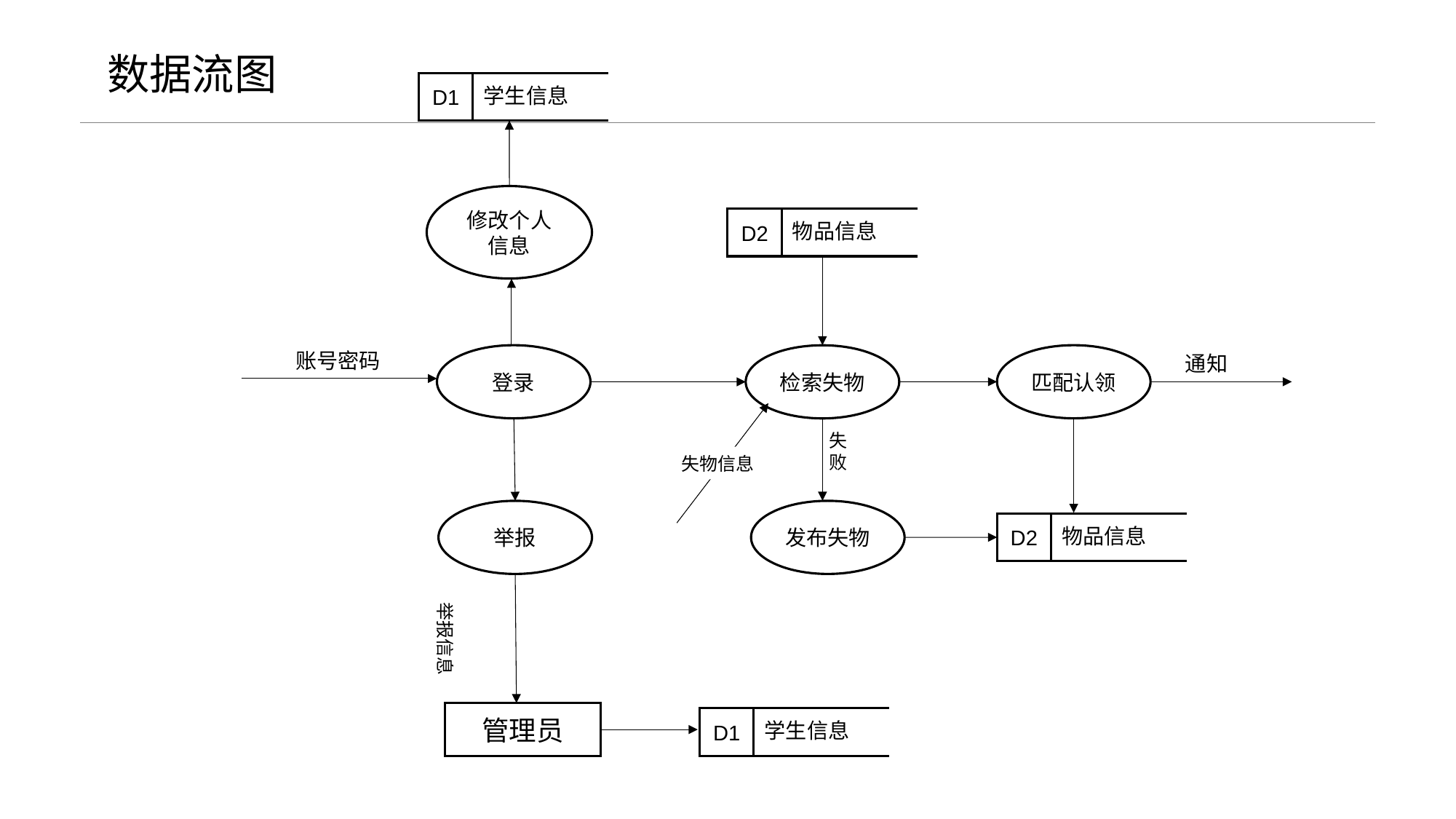

数据流图
D1
学生信息
修改个人信息
D2
物品信息
账号密码
登录
通知
匹配认领
检索失物
失败
失物信息
举报
发布失物
D2
物品信息
举报信息
管理员
D1
学生信息